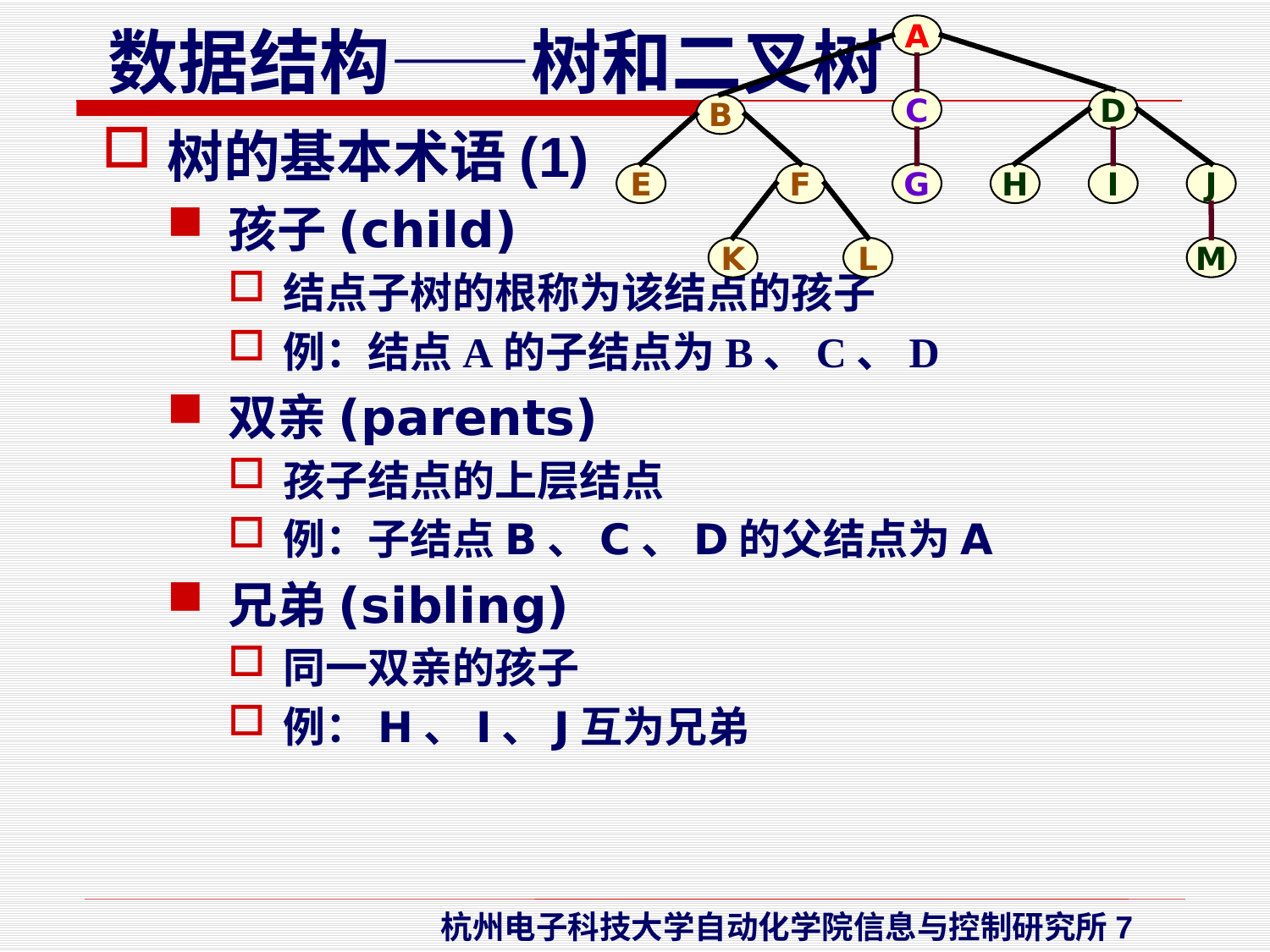

A

C
D
B

E
F
G
H
I
J

K
L
M
树的基本术语(1)
孩子(child)
结点子树的根称为该结点的孩子
例：结点A的子结点为B、C、D
双亲(parents)
孩子结点的上层结点
例：子结点B、C、D的父结点为A
兄弟(sibling)
同一双亲的孩子
例：H、I、J互为兄弟